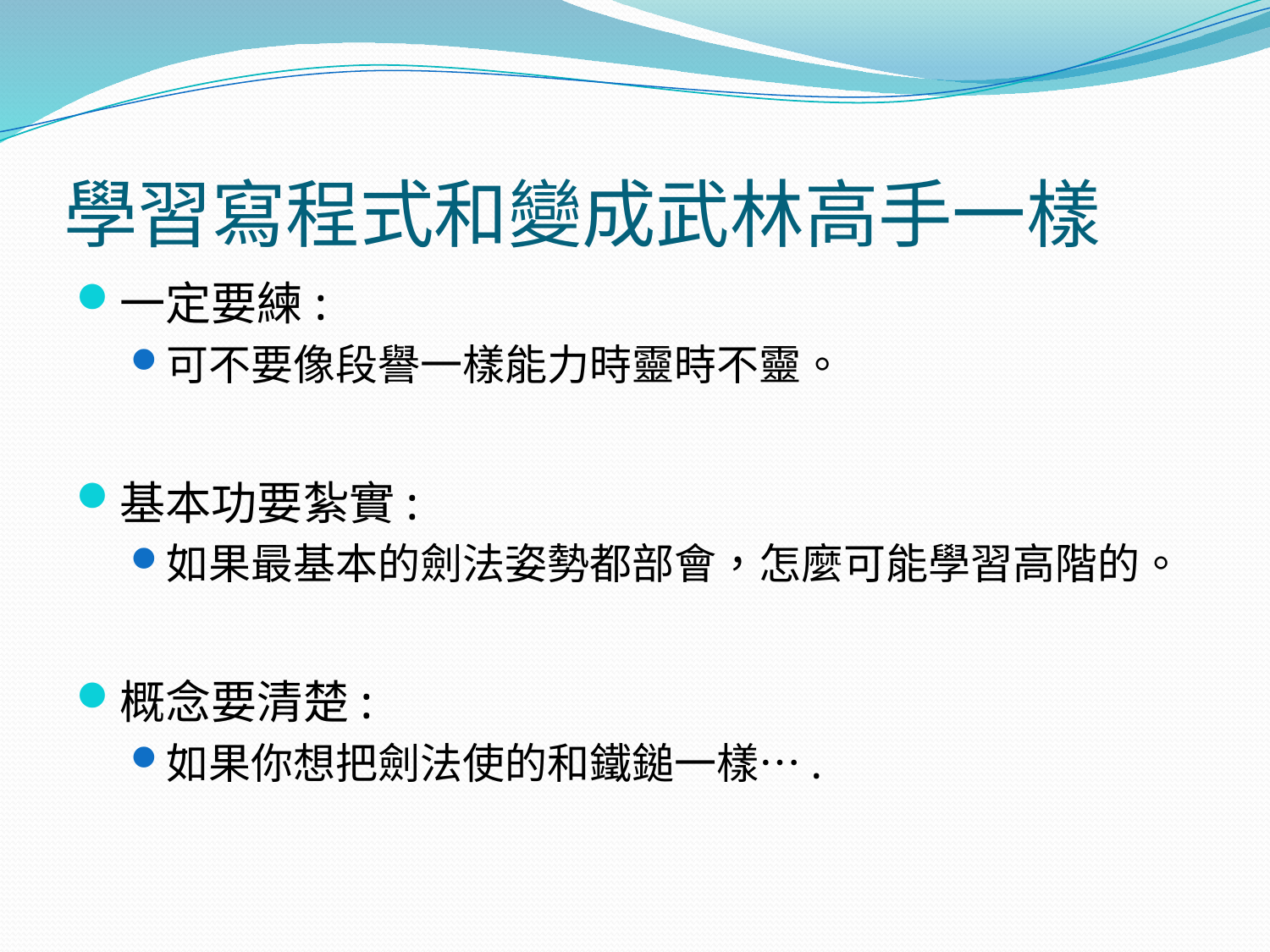

# 學習寫程式和變成武林高手一樣
一定要練:
可不要像段譽一樣能力時靈時不靈。

基本功要紮實:
如果最基本的劍法姿勢都部會，怎麼可能學習高階的。

概念要清楚:
如果你想把劍法使的和鐵鎚一樣….